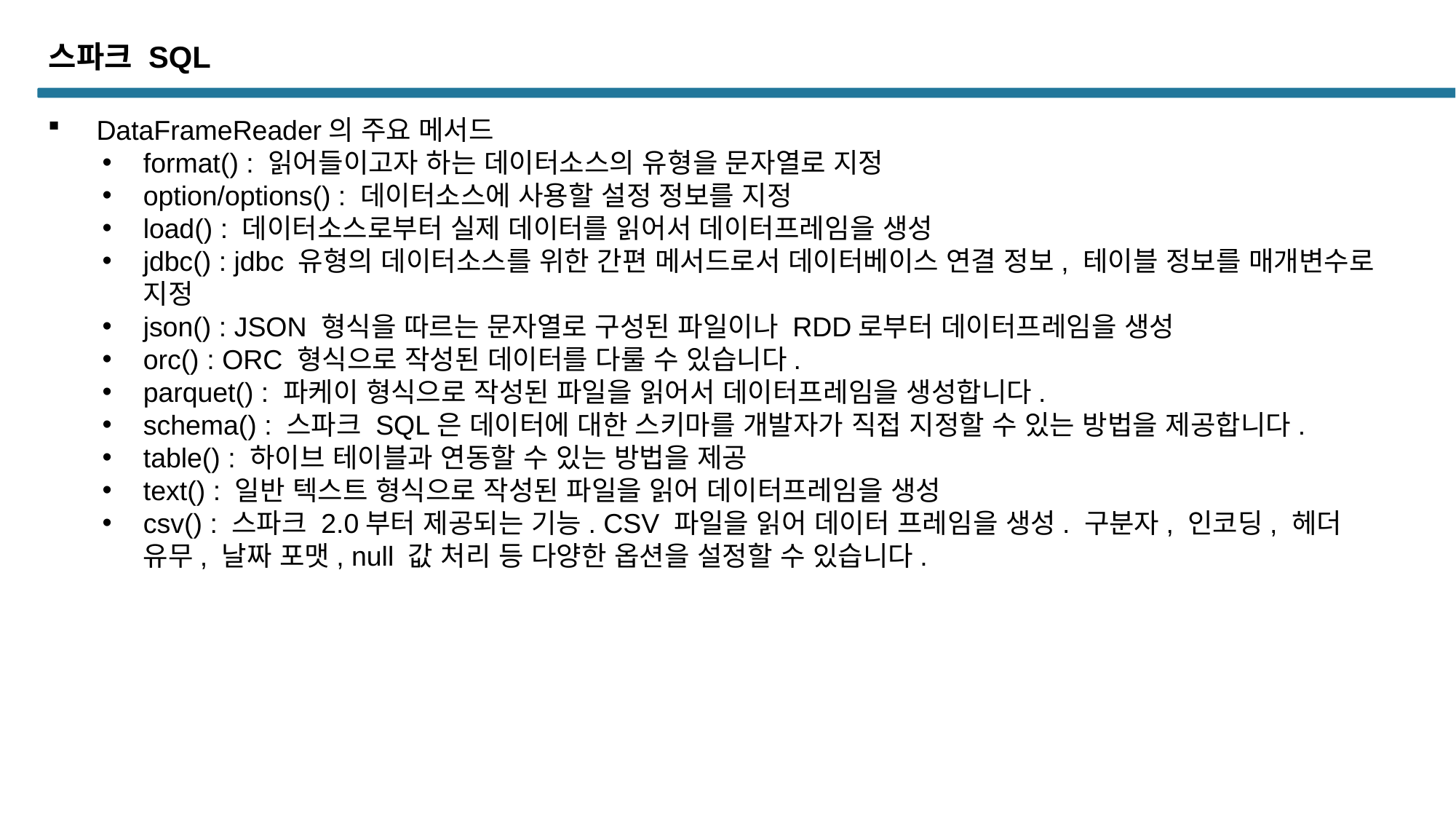

스파크 SQL
 DataFrameReader의 주요 메서드
format() : 읽어들이고자 하는 데이터소스의 유형을 문자열로 지정
option/options() : 데이터소스에 사용할 설정 정보를 지정
load() : 데이터소스로부터 실제 데이터를 읽어서 데이터프레임을 생성
jdbc() : jdbc 유형의 데이터소스를 위한 간편 메서드로서 데이터베이스 연결 정보, 테이블 정보를 매개변수로 지정
json() : JSON 형식을 따르는 문자열로 구성된 파일이나 RDD로부터 데이터프레임을 생성
orc() : ORC 형식으로 작성된 데이터를 다룰 수 있습니다.
parquet() : 파케이 형식으로 작성된 파일을 읽어서 데이터프레임을 생성합니다.
schema() : 스파크 SQL은 데이터에 대한 스키마를 개발자가 직접 지정할 수 있는 방법을 제공합니다.
table() : 하이브 테이블과 연동할 수 있는 방법을 제공
text() : 일반 텍스트 형식으로 작성된 파일을 읽어 데이터프레임을 생성
csv() : 스파크 2.0부터 제공되는 기능. CSV 파일을 읽어 데이터 프레임을 생성. 구분자, 인코딩, 헤더 유무, 날짜 포맷, null 값 처리 등 다양한 옵션을 설정할 수 있습니다.